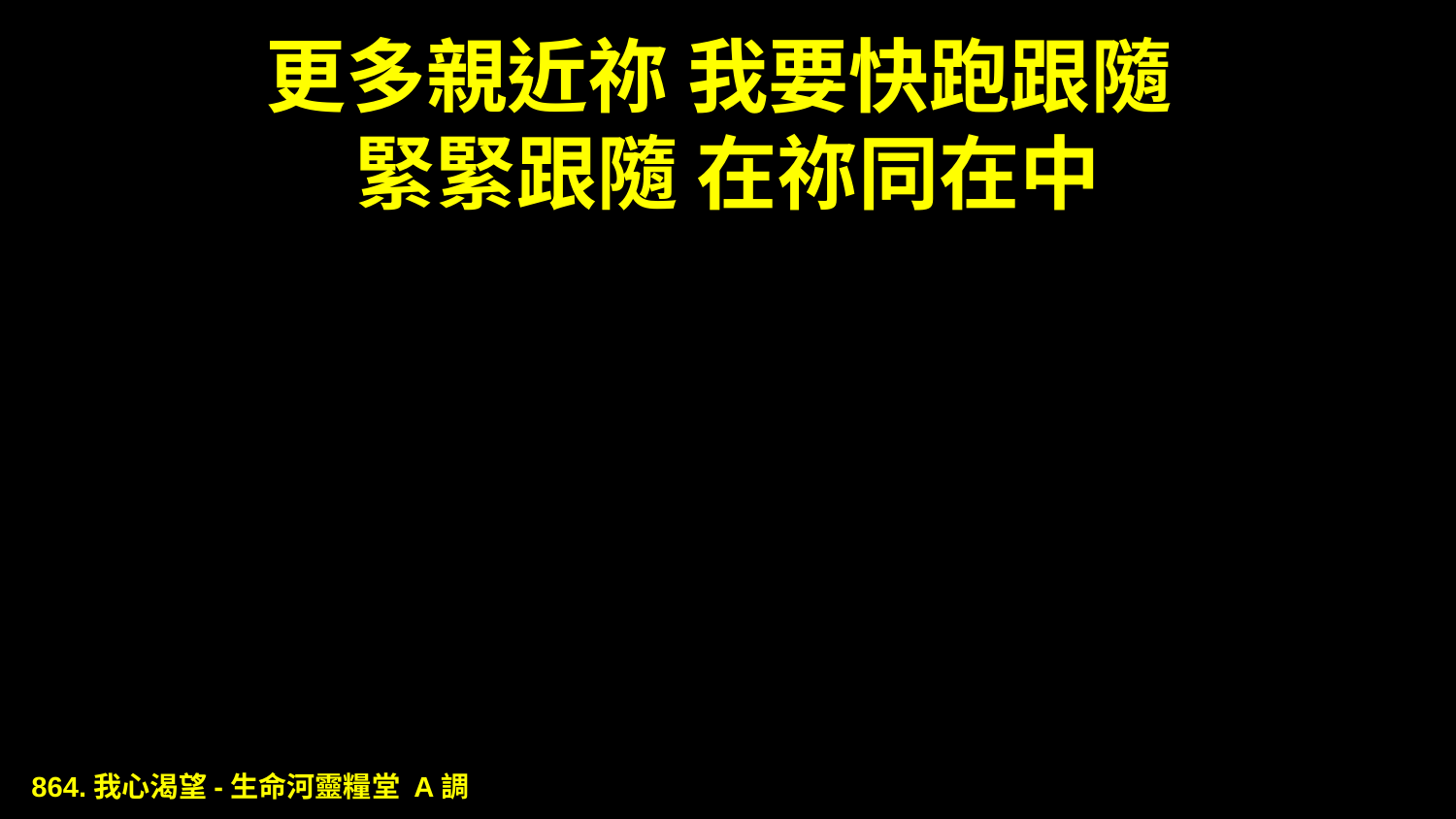

# 更多親近祢 我要快跑跟隨 緊緊跟隨 在祢同在中
864.我心渴望-生命河靈糧堂 A調